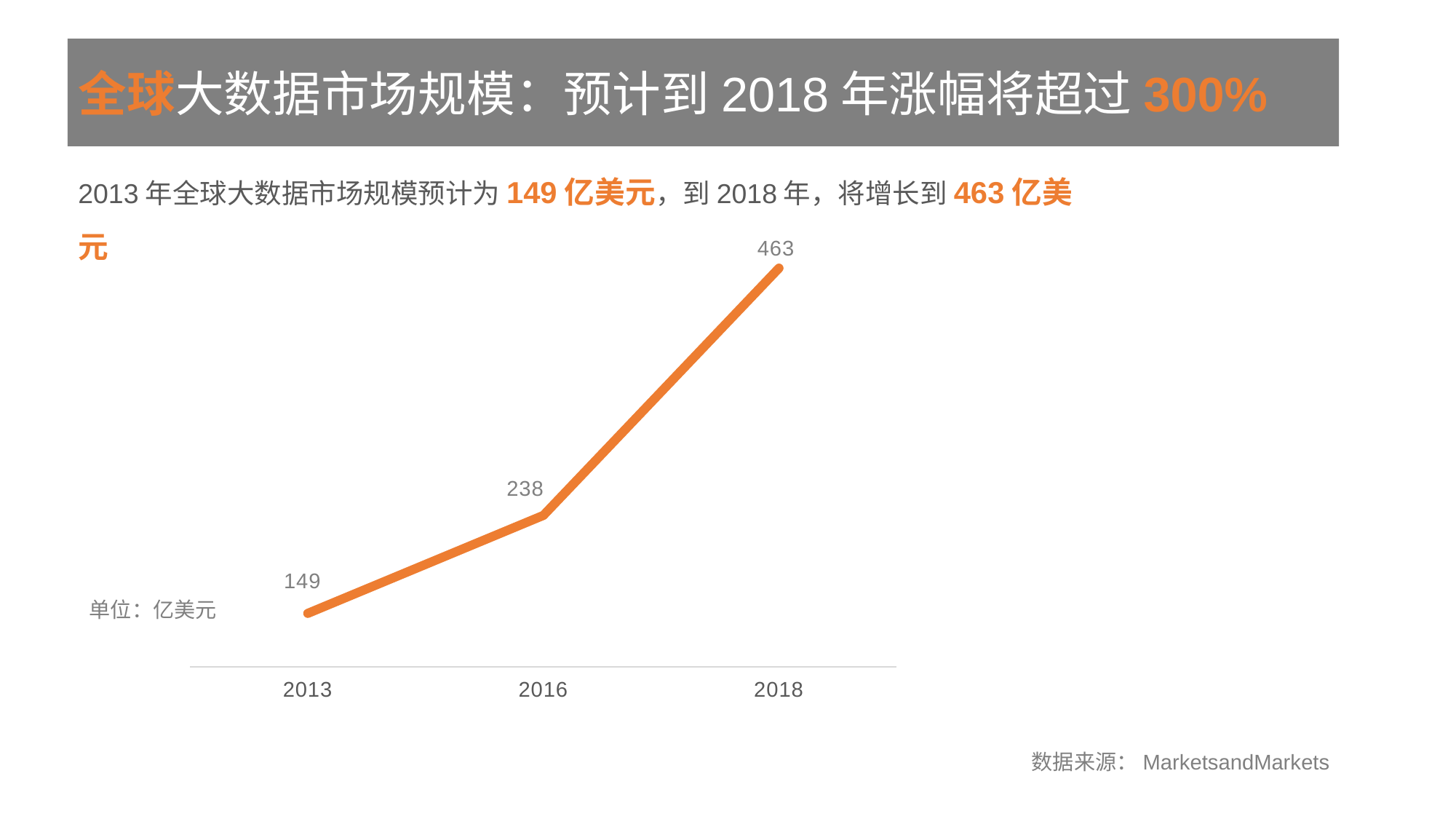

全球大数据市场规模：预计到2018年涨幅将超过300%
2013年全球大数据市场规模预计为149亿美元，到2018年，将增长到463亿美元

### Chart

| Category |  |
|---|---|
| 2013 | 148.7 |
| 2016 | 238.0 |
| 2018 | 463.4 |
单位：亿美元
数据来源：MarketsandMarkets